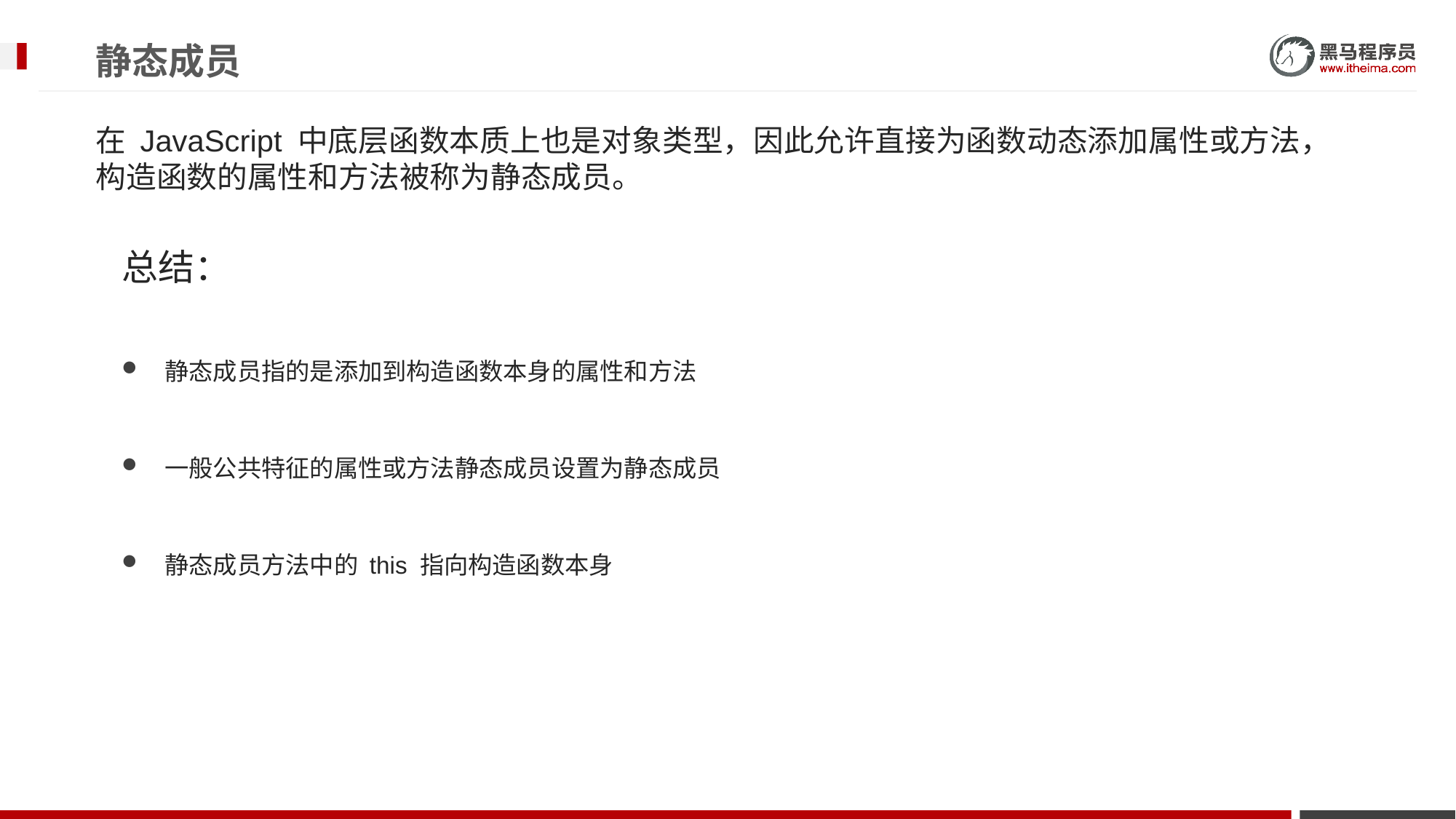

# 静态成员
在 JavaScript 中底层函数本质上也是对象类型，因此允许直接为函数动态添加属性或方法，构造函数的属性和方法被称为静态成员。
总结：

静态成员指的是添加到构造函数本身的属性和方法

一般公共特征的属性或方法静态成员设置为静态成员

静态成员方法中的 this 指向构造函数本身